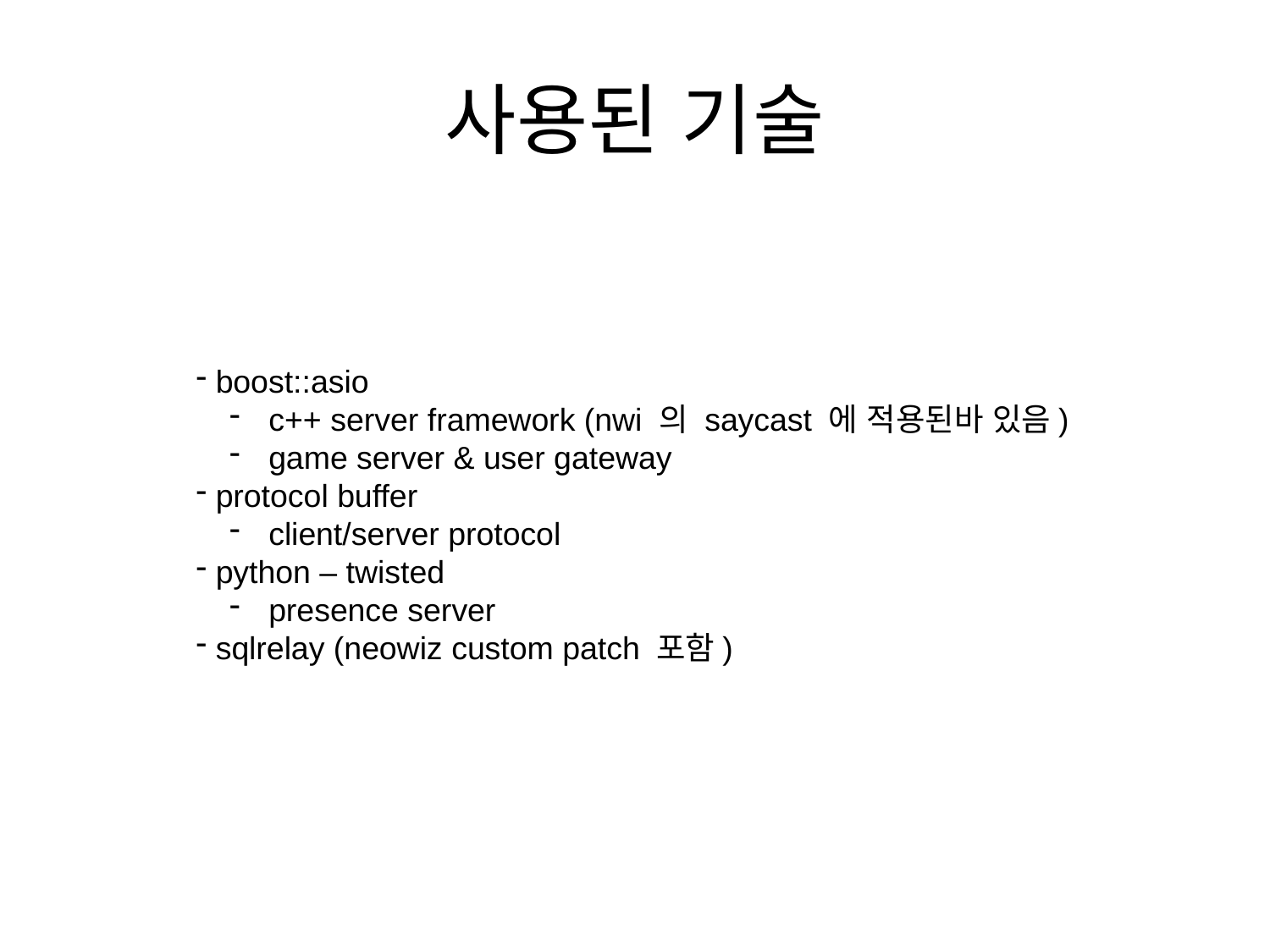

# 사용된 기술
 boost::asio
 c++ server framework (nwi 의 saycast 에 적용된바 있음)
 game server & user gateway
 protocol buffer
 client/server protocol
 python – twisted
 presence server
 sqlrelay (neowiz custom patch 포함)